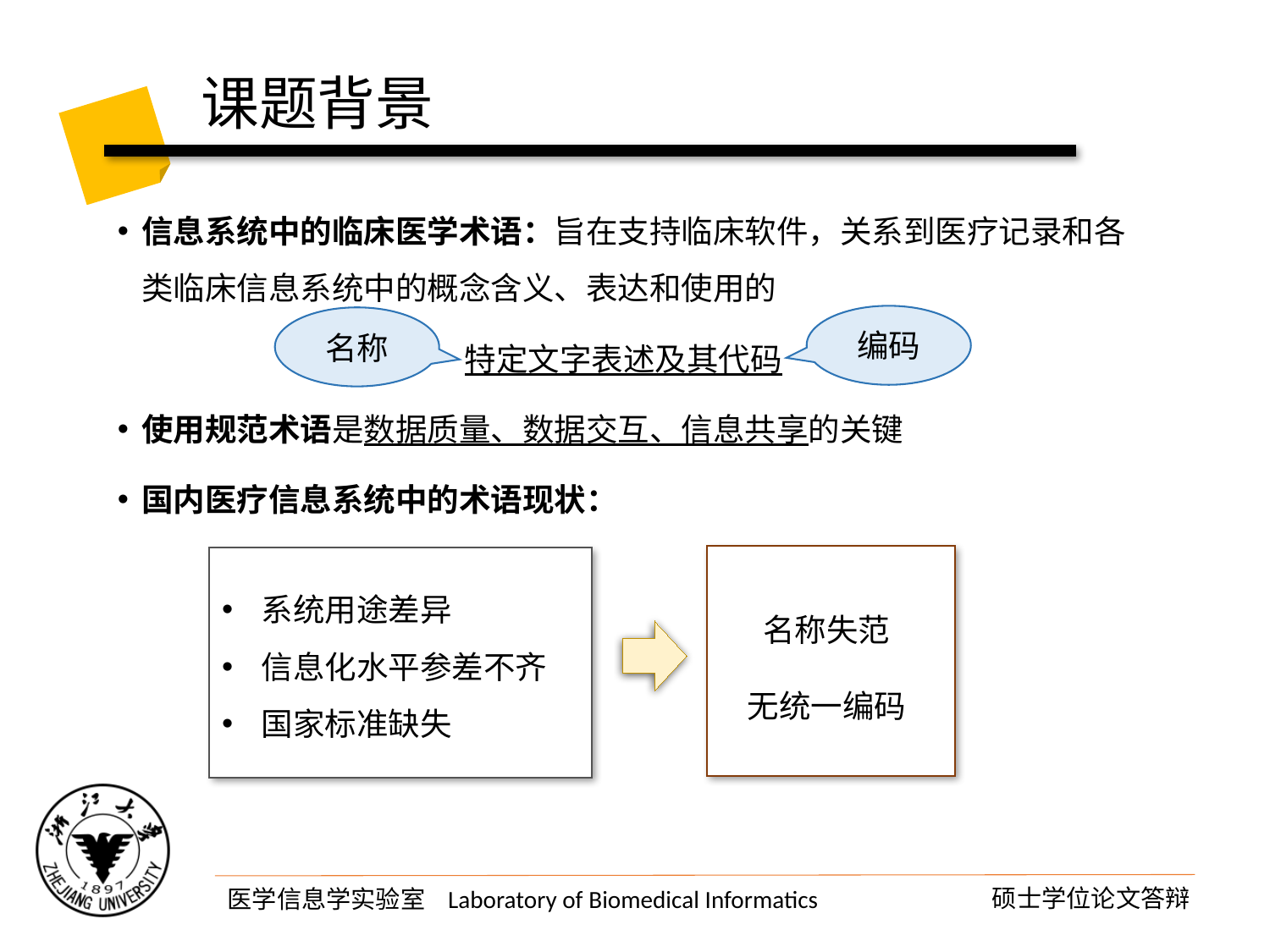

# 课题背景
信息系统中的临床医学术语：旨在支持临床软件，关系到医疗记录和各类临床信息系统中的概念含义、表达和使用的
特定文字表述及其代码
使用规范术语是数据质量、数据交互、信息共享的关键
国内医疗信息系统中的术语现状：
编码
名称

名称失范
无统一编码

系统用途差异
信息化水平参差不齐
国家标准缺失